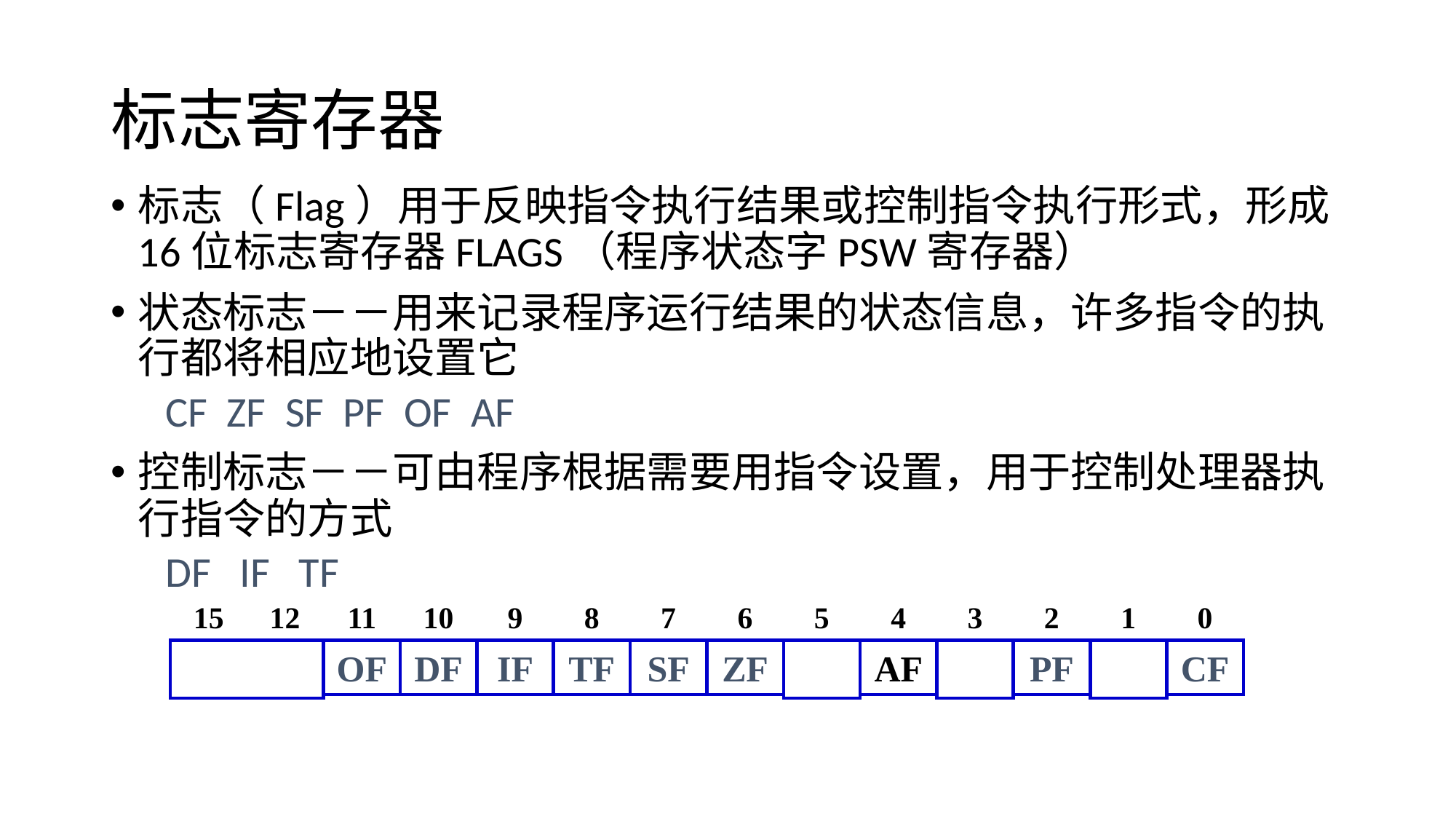

# 标志寄存器
标志（Flag）用于反映指令执行结果或控制指令执行形式，形成16位标志寄存器FLAGS（程序状态字PSW寄存器）
状态标志－－用来记录程序运行结果的状态信息，许多指令的执行都将相应地设置它
CF  ZF  SF  PF  OF  AF
控制标志－－可由程序根据需要用指令设置，用于控制处理器执行指令的方式
DF   IF   TF

15      12
11
10
9
8
7
6
5
4
3
2
1
0

OF
DF
IF
TF
SF
ZF

AF

PF

CF